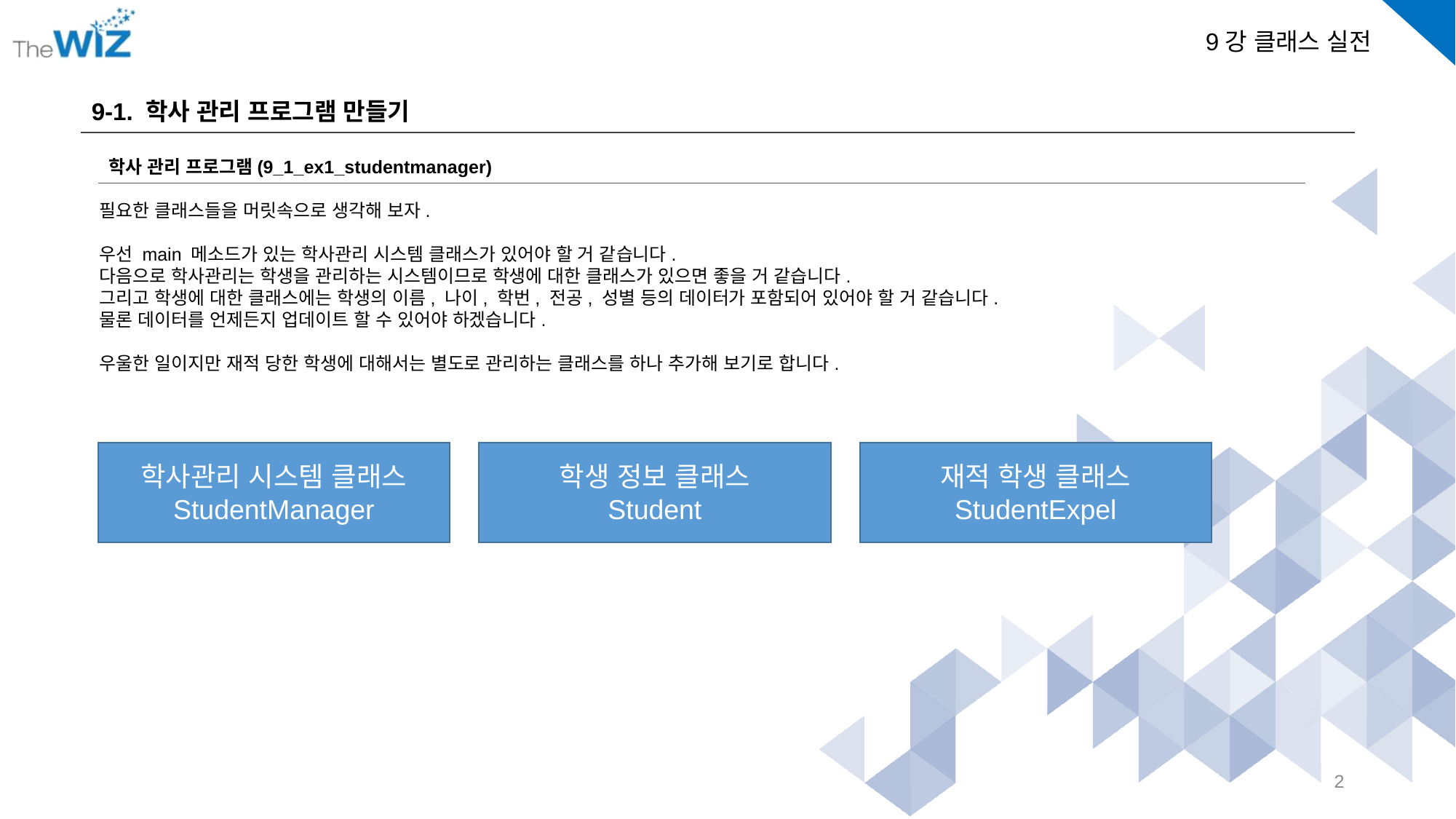

9-1. 학사 관리 프로그램 만들기
학사 관리 프로그램(9_1_ex1_studentmanager)

필요한 클래스들을 머릿속으로 생각해 보자.

우선 main 메소드가 있는 학사관리 시스템 클래스가 있어야 할 거 같습니다.
다음으로 학사관리는 학생을 관리하는 시스템이므로 학생에 대한 클래스가 있으면 좋을 거 같습니다.
그리고 학생에 대한 클래스에는 학생의 이름, 나이, 학번, 전공, 성별 등의 데이터가 포함되어 있어야 할 거 같습니다.
물론 데이터를 언제든지 업데이트 할 수 있어야 하겠습니다.

우울한 일이지만 재적 당한 학생에 대해서는 별도로 관리하는 클래스를 하나 추가해 보기로 합니다.
재적 학생 클래스
StudentExpel
학생 정보 클래스
Student
학사관리 시스템 클래스
StudentManager
2